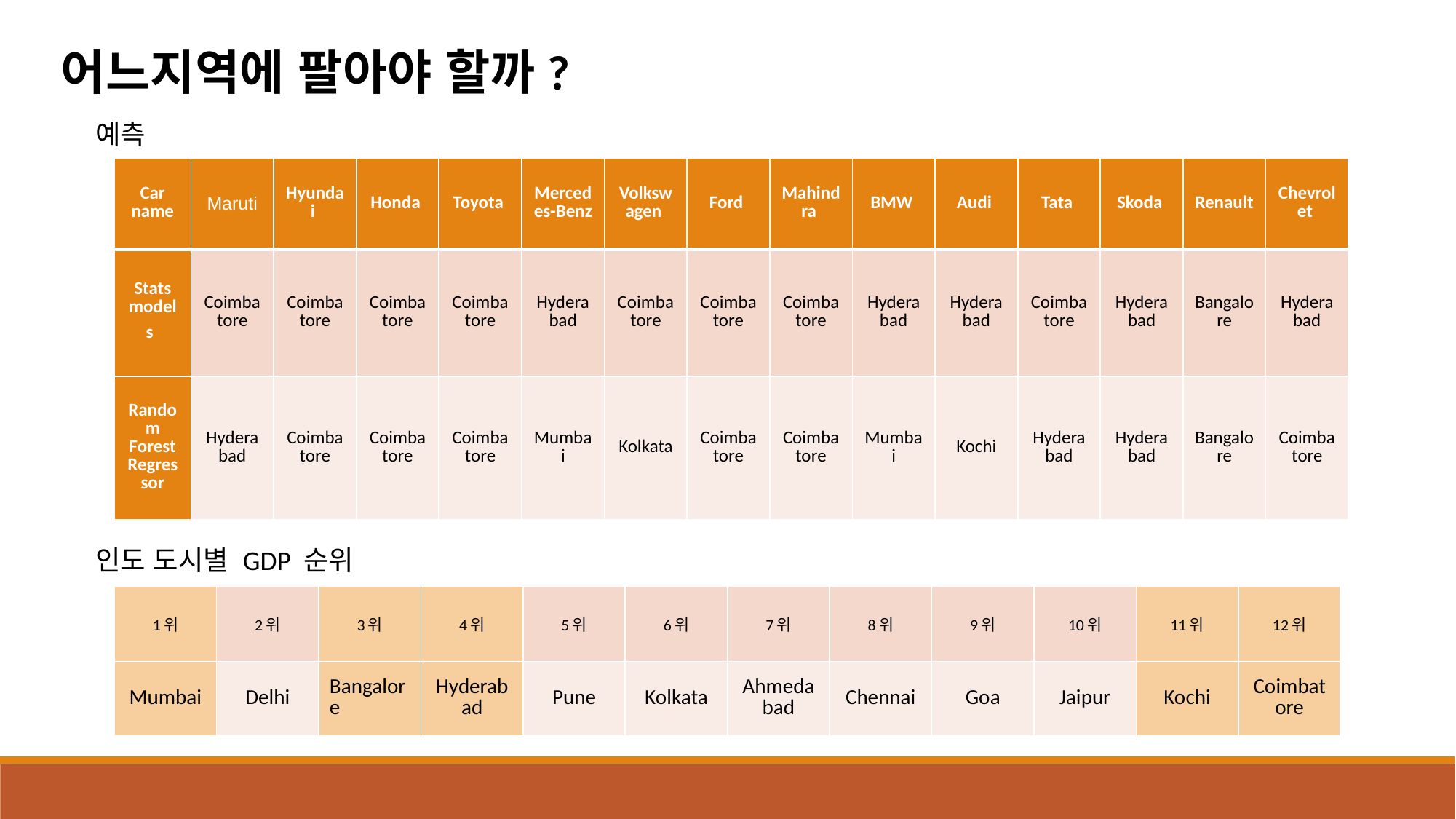

어느지역에 팔아야 할까?
예측
| Car name | Maruti | Hyundai | Honda | Toyota | Mercedes-Benz | Volkswagen | Ford | Mahindra | BMW | Audi | Tata | Skoda | Renault | Chevrolet |
| --- | --- | --- | --- | --- | --- | --- | --- | --- | --- | --- | --- | --- | --- | --- |
| Stats models | Coimbatore | Coimbatore | Coimbatore | Coimbatore | Hyderabad | Coimbatore | Coimbatore | Coimbatore | Hyderabad | Hyderabad | Coimbatore | Hyderabad | Bangalore | Hyderabad |
| Random Forest Regressor | Hyderabad | Coimbatore | Coimbatore | Coimbatore | Mumbai | Kolkata | Coimbatore | Coimbatore | Mumbai | Kochi | Hyderabad | Hyderabad | Bangalore | Coimbatore |
인도 도시별 GDP 순위
| 1위 | 2위 | 3위 | 4위 | 5위 | 6위 | 7위 | 8위 | 9위 | 10위 | 11위 | 12위 |
| --- | --- | --- | --- | --- | --- | --- | --- | --- | --- | --- | --- |
| Mumbai | Delhi | Bangalore | Hyderabad | Pune | Kolkata | Ahmedabad | Chennai | Goa | Jaipur | Kochi | Coimbatore |